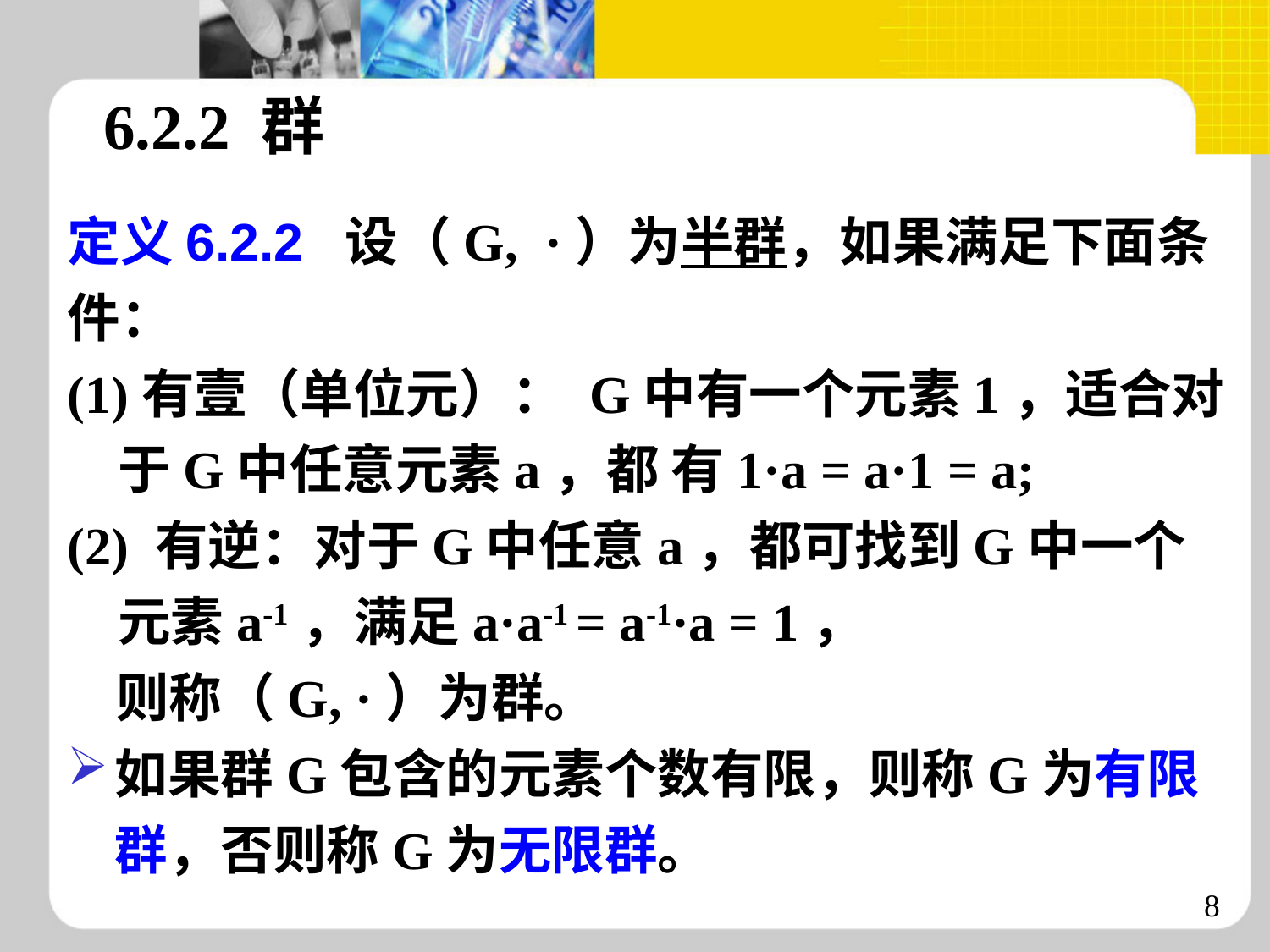

6.2.2 群
定义6.2.2  设（G,  ·）为半群，如果满足下面条件：
(1)有壹（单位元）： G中有一个元素1，适合对于G中任意元素a，都 有1·a = a·1 = a;
(2) 有逆：对于G中任意a，都可找到G中一个元素a-1，满足a·a-1 = a-1·a = 1，
   则称（G, ·）为群。
如果群G包含的元素个数有限，则称G为有限群，否则称G为无限群。

8